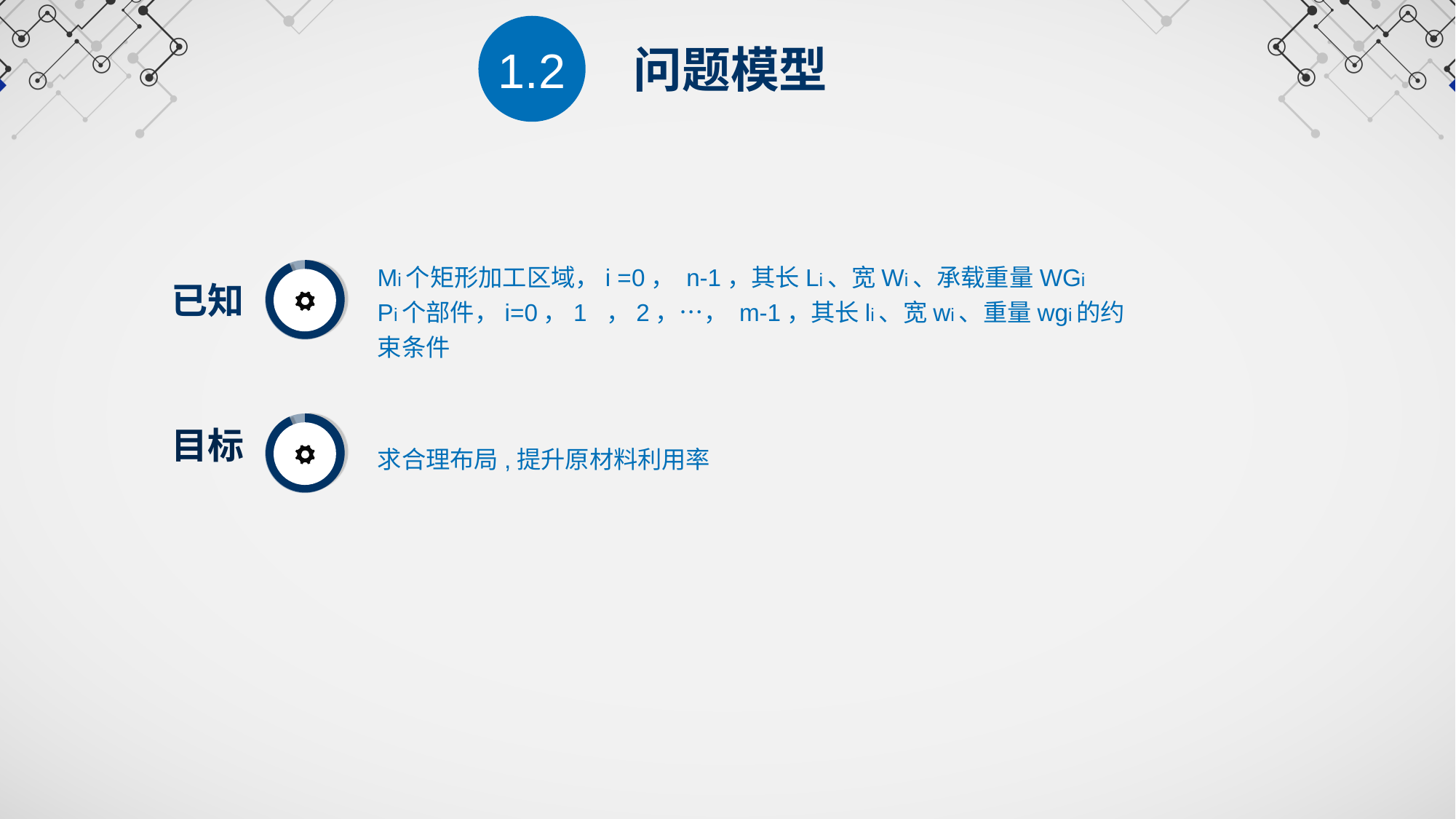

1.2
问题模型
Mi个矩形加工区域，i =0， n-1，其长Li、宽Wi、承载重量WGi
Pi个部件，i=0，1  ，2，…， m-1，其长li、宽wi、重量wgi的约束条件

已知

求合理布局,提升原材料利用率

目标